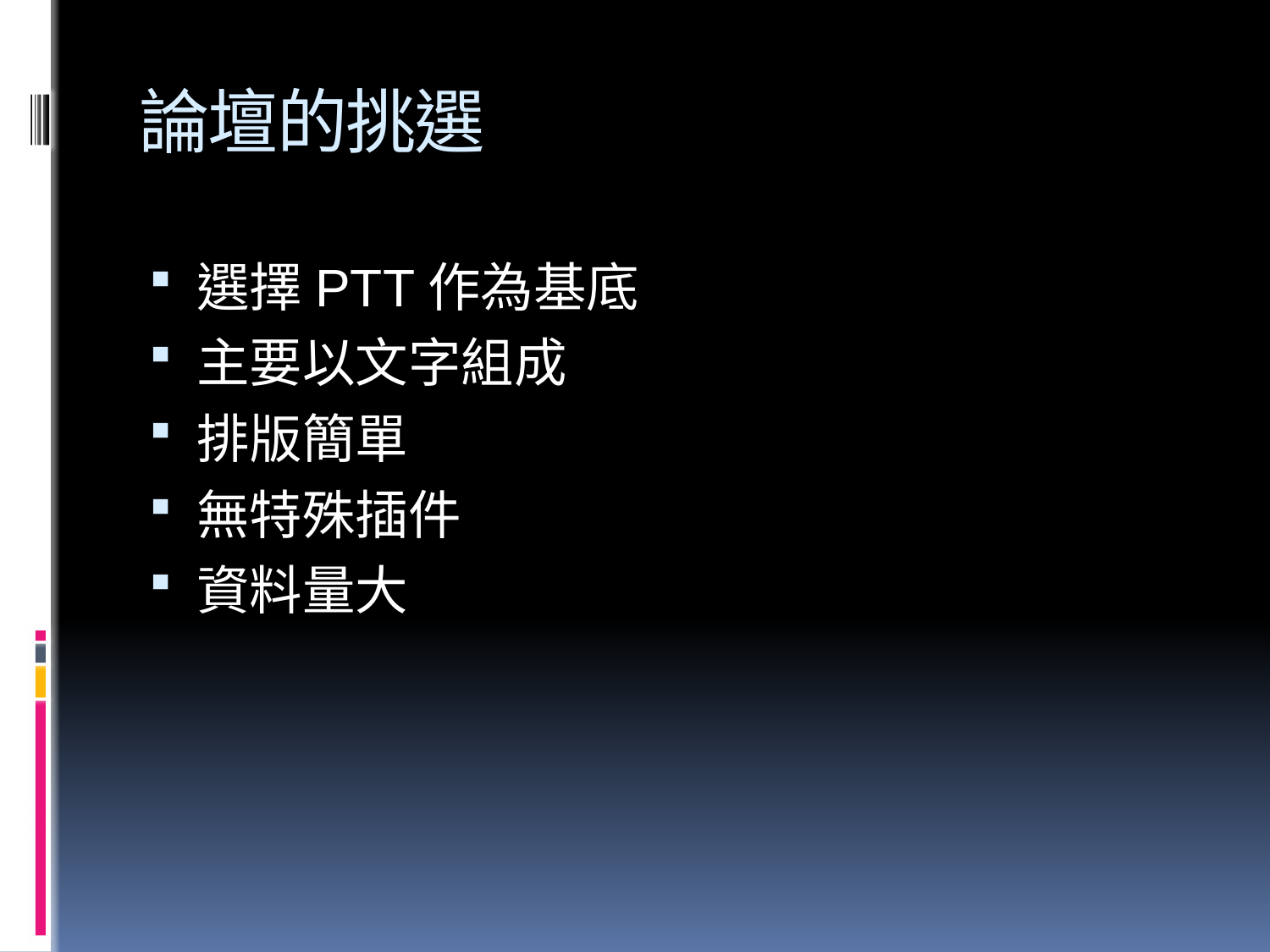

# 論壇的挑選
選擇PTT作為基底
主要以文字組成
排版簡單
無特殊插件
資料量大